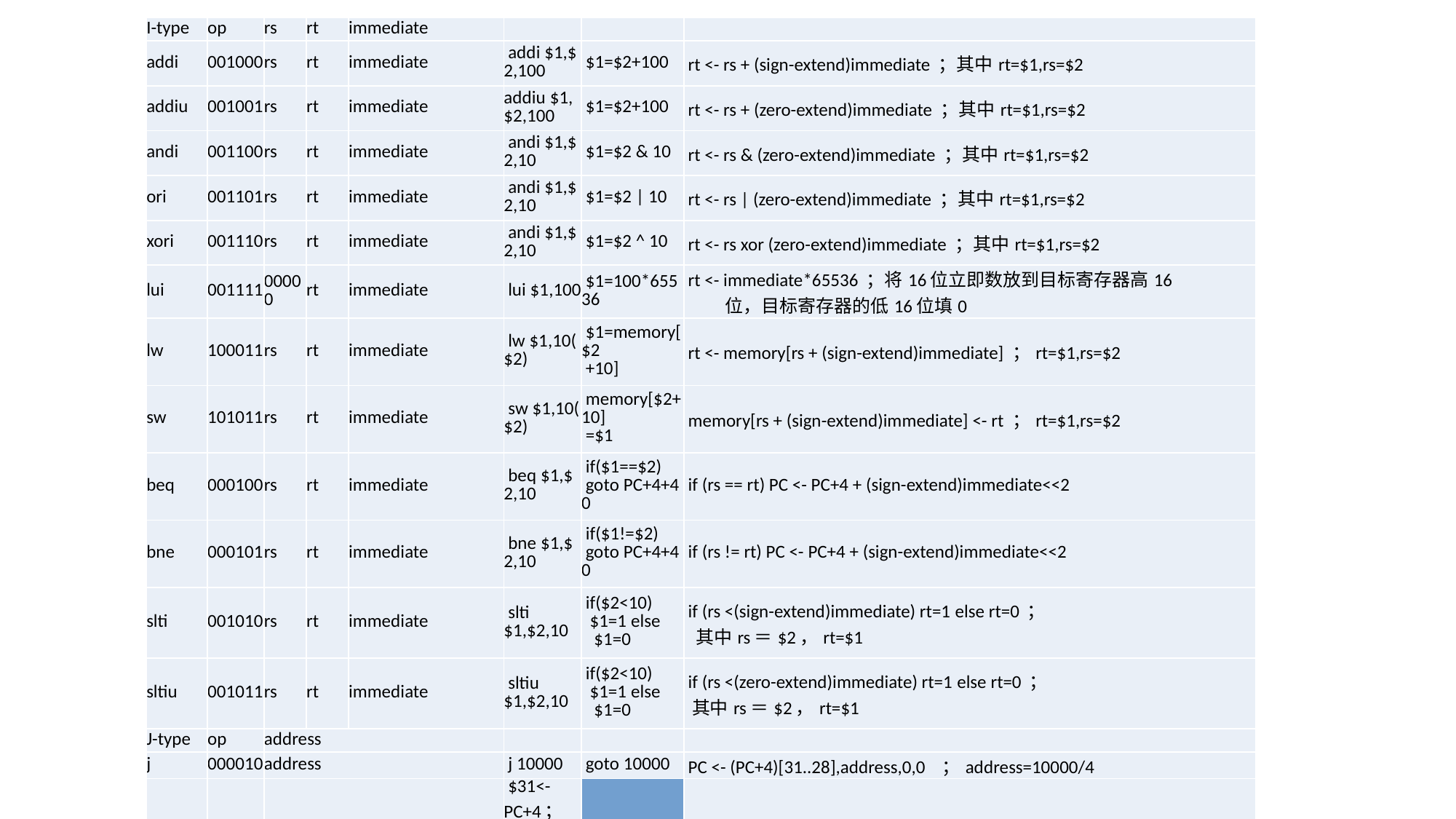

| I-type | op | rs | rt | immediate |  |  |  |  |  |
| --- | --- | --- | --- | --- | --- | --- | --- | --- | --- |
| addi | 001000 | rs | rt | immediate |  |  | addi $1,$2,100 | $1=$2+100 | rt <- rs + (sign-extend)immediate ；其中rt=$1,rs=$2 |
| addiu | 001001 | rs | rt | immediate |  |  | addiu $1,$2,100 | $1=$2+100 | rt <- rs + (zero-extend)immediate ；其中rt=$1,rs=$2 |
| andi | 001100 | rs | rt | immediate |  |  | andi $1,$2,10 | $1=$2 & 10 | rt <- rs & (zero-extend)immediate ；其中rt=$1,rs=$2 |
| ori | 001101 | rs | rt | immediate |  |  | andi $1,$2,10 | $1=$2 | 10 | rt <- rs | (zero-extend)immediate ；其中rt=$1,rs=$2 |
| xori | 001110 | rs | rt | immediate |  |  | andi $1,$2,10 | $1=$2 ^ 10 | rt <- rs xor (zero-extend)immediate ；其中rt=$1,rs=$2 |
| lui | 001111 | 00000 | rt | immediate |  |  | lui $1,100 | $1=100\*65536 | rt <- immediate\*65536 ；将16位立即数放到目标寄存器高16          位，目标寄存器的低16位填0 |
| lw | 100011 | rs | rt | immediate |  |  | lw $1,10($2) | $1=memory[$2  +10] | rt <- memory[rs + (sign-extend)immediate] ；rt=$1,rs=$2 |
| sw | 101011 | rs | rt | immediate |  |  | sw $1,10($2) | memory[$2+10]  =$1 | memory[rs + (sign-extend)immediate] <- rt ；rt=$1,rs=$2 |
| beq | 000100 | rs | rt | immediate |  |  | beq $1,$2,10 | if($1==$2)   goto PC+4+40 | if (rs == rt) PC <- PC+4 + (sign-extend)immediate<<2 |
| bne | 000101 | rs | rt | immediate |  |  | bne $1,$2,10 | if($1!=$2)  goto PC+4+40 | if (rs != rt) PC <- PC+4 + (sign-extend)immediate<<2 |
| slti | 001010 | rs | rt | immediate |  |  | slti $1,$2,10 | if($2<10)    $1=1 else    $1=0 | if (rs <(sign-extend)immediate) rt=1 else rt=0 ；    其中rs＝$2，rt=$1 |
| sltiu | 001011 | rs | rt | immediate |  |  | sltiu $1,$2,10 | if($2<10)    $1=1 else    $1=0 | if (rs <(zero-extend)immediate) rt=1 else rt=0 ；   其中rs＝$2，rt=$1 |
| J-type | op | address |  |  |  |  |  |  |  |
| j | 000010 | address |  |  |  |  | j 10000 | goto 10000 | PC <- (PC+4)[31..28],address,0,0   ；address=10000/4 |
| jal | 000011 | address |  |  |  |  | jal 10000 | $31<-PC+4;  goto 10000 | $31<-PC+4；PC <- (PC+4)[31..28],address,0,0    ；address=10000/4 |